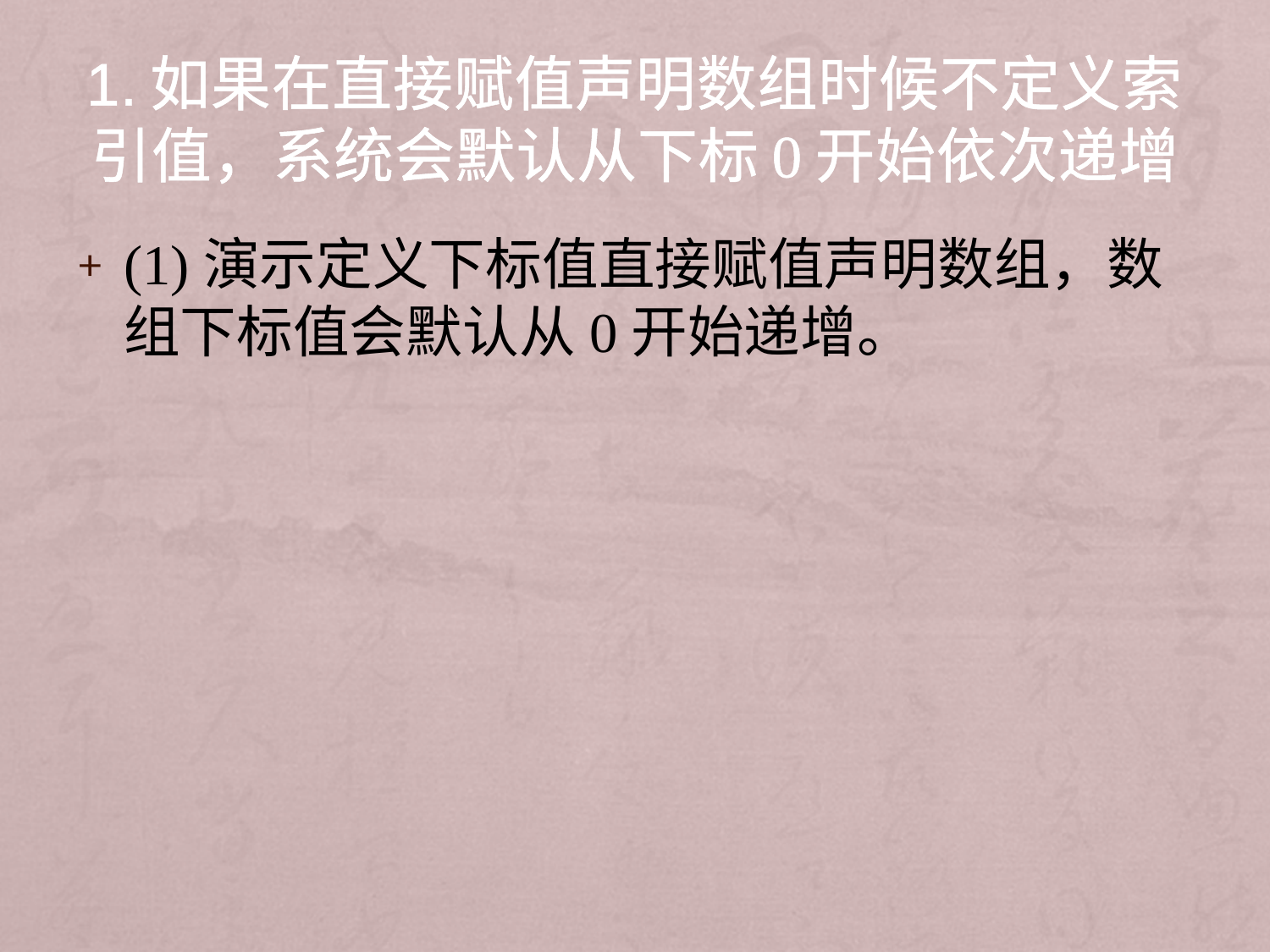

# 1.如果在直接赋值声明数组时候不定义索引值，系统会默认从下标0开始依次递增
(1)演示定义下标值直接赋值声明数组，数组下标值会默认从0开始递增。